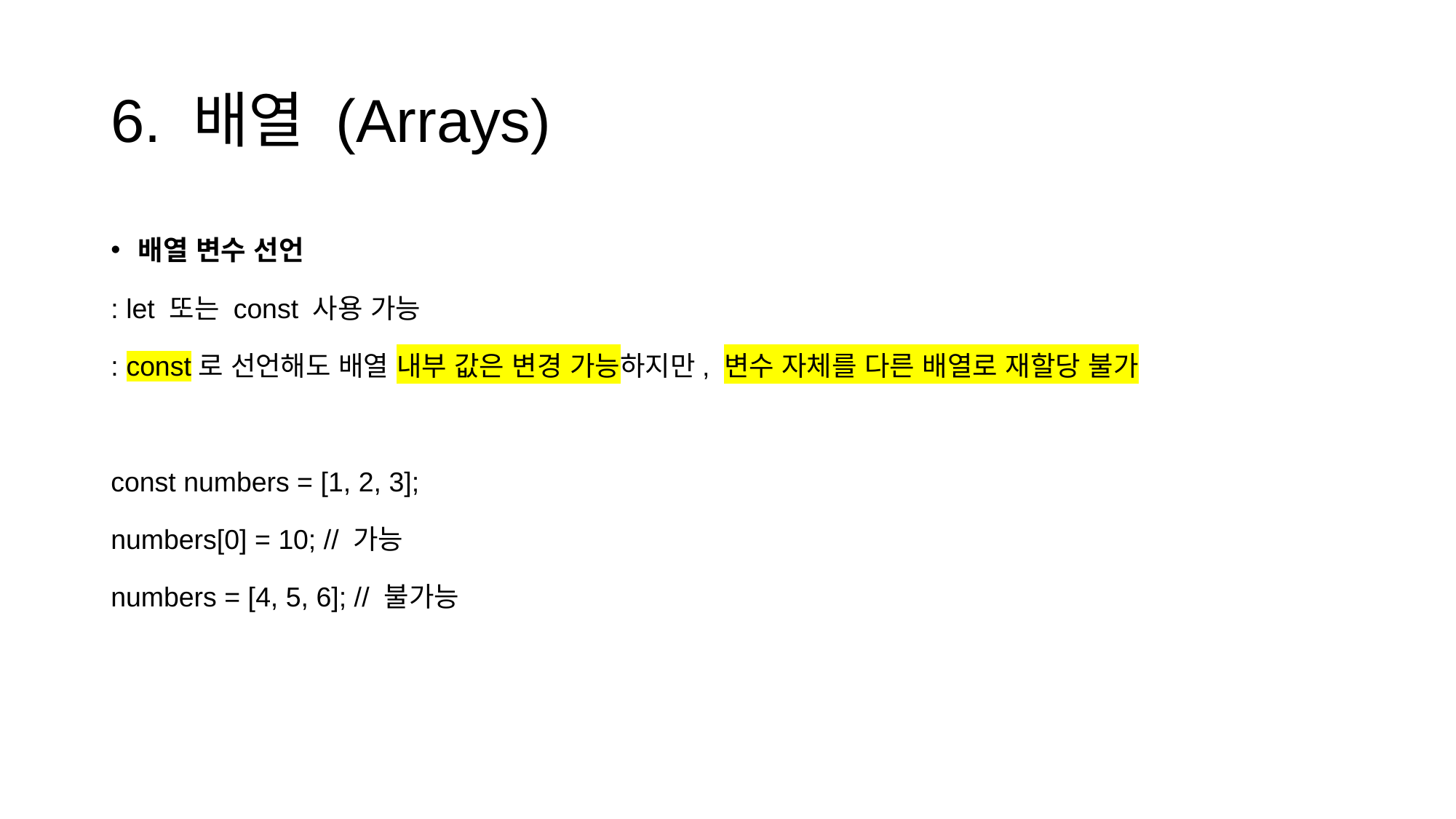

# 6. 배열 (Arrays)
배열 변수 선언
: let 또는 const 사용 가능
: const로 선언해도 배열 내부 값은 변경 가능하지만, 변수 자체를 다른 배열로 재할당 불가

const numbers = [1, 2, 3];
numbers[0] = 10; // 가능
numbers = [4, 5, 6]; // 불가능